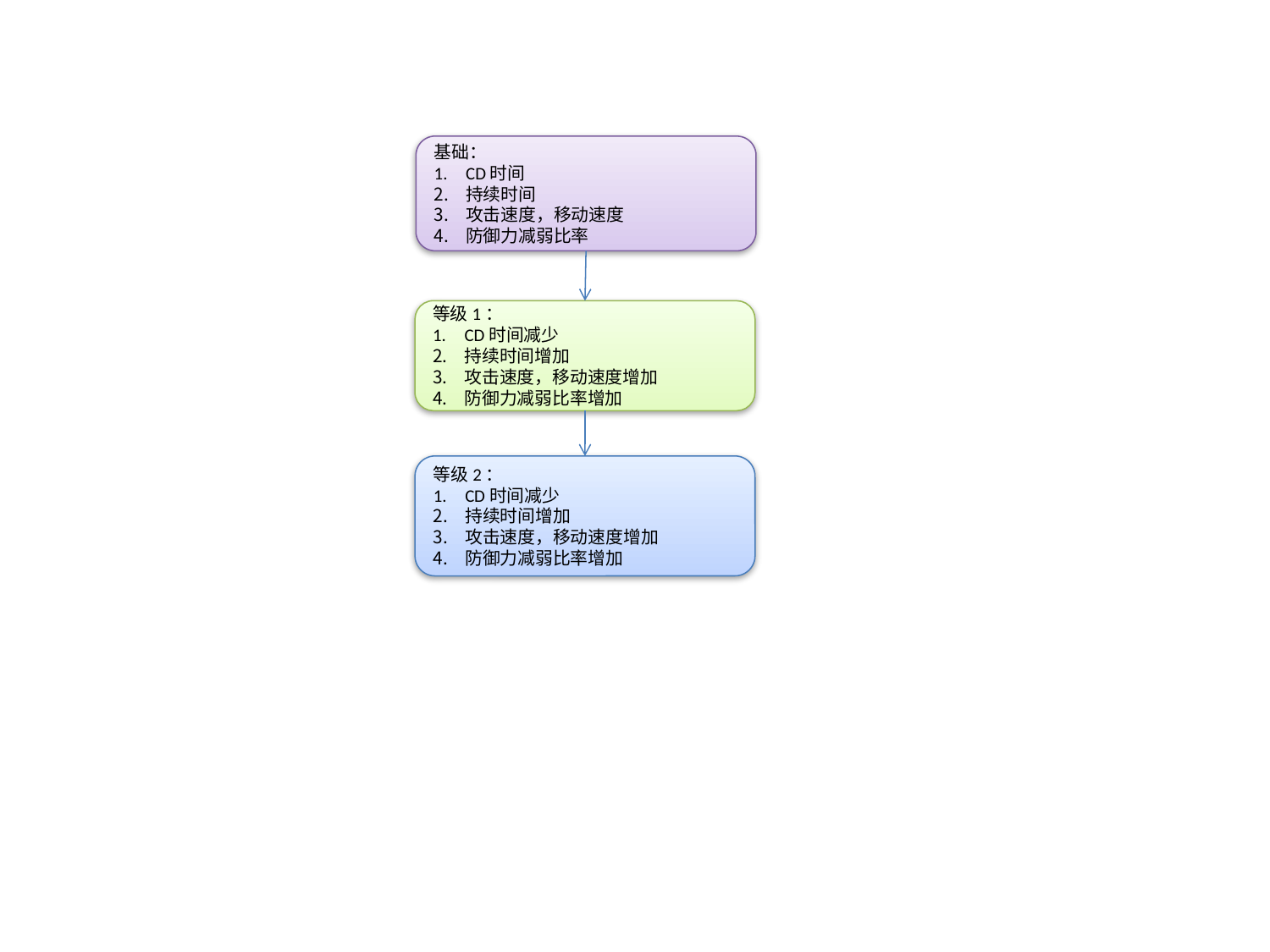

基础：
CD时间
持续时间
攻击速度，移动速度
防御力减弱比率
等级1：
CD时间减少
持续时间增加
攻击速度，移动速度增加
防御力减弱比率增加
等级2：
CD时间减少
持续时间增加
攻击速度，移动速度增加
防御力减弱比率增加